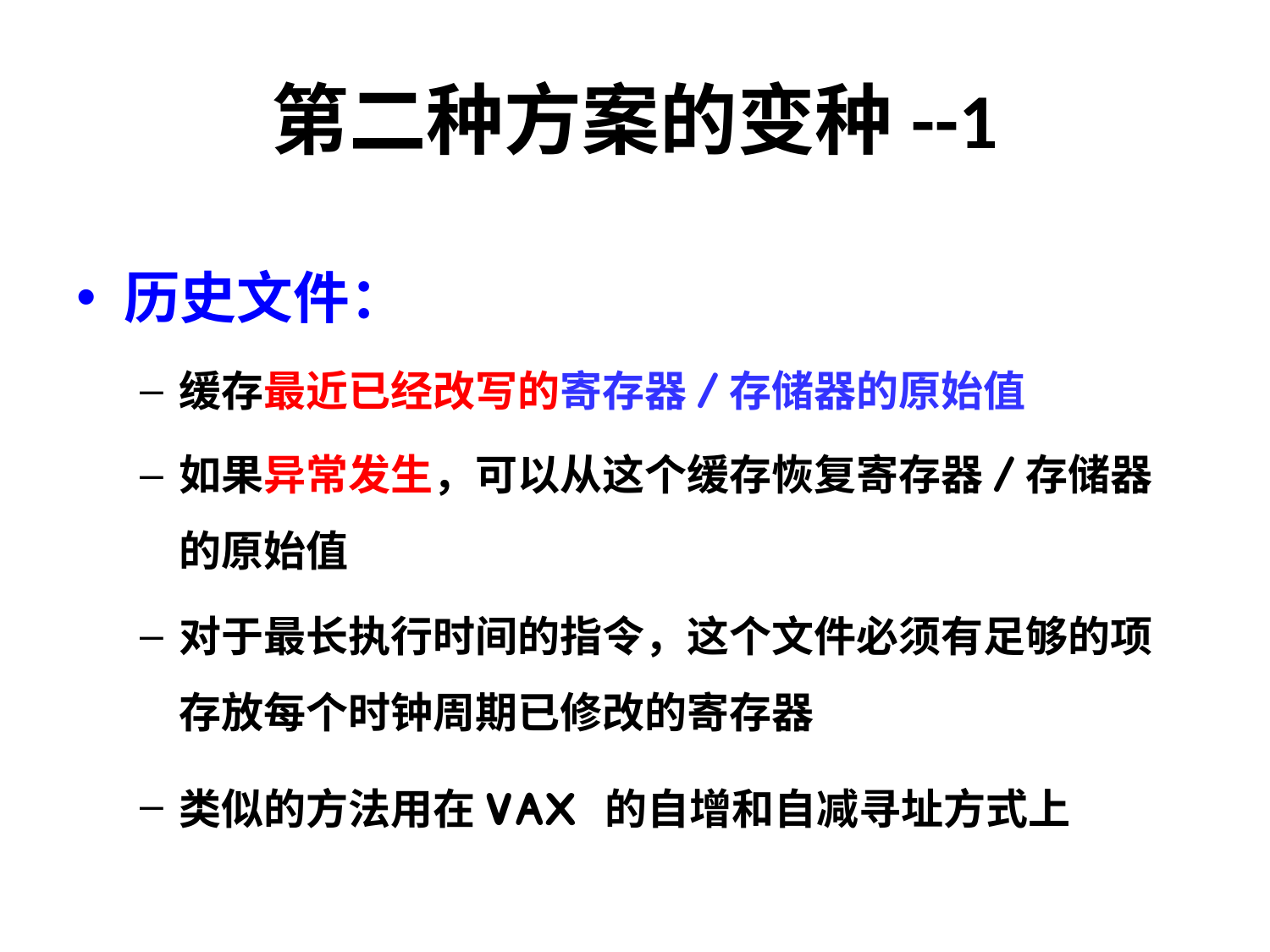

# 第二种方案的变种--1
历史文件：
缓存最近已经改写的寄存器/存储器的原始值
如果异常发生，可以从这个缓存恢复寄存器/存储器的原始值
对于最长执行时间的指令，这个文件必须有足够的项存放每个时钟周期已修改的寄存器
类似的方法用在VAX 的自增和自减寻址方式上
61